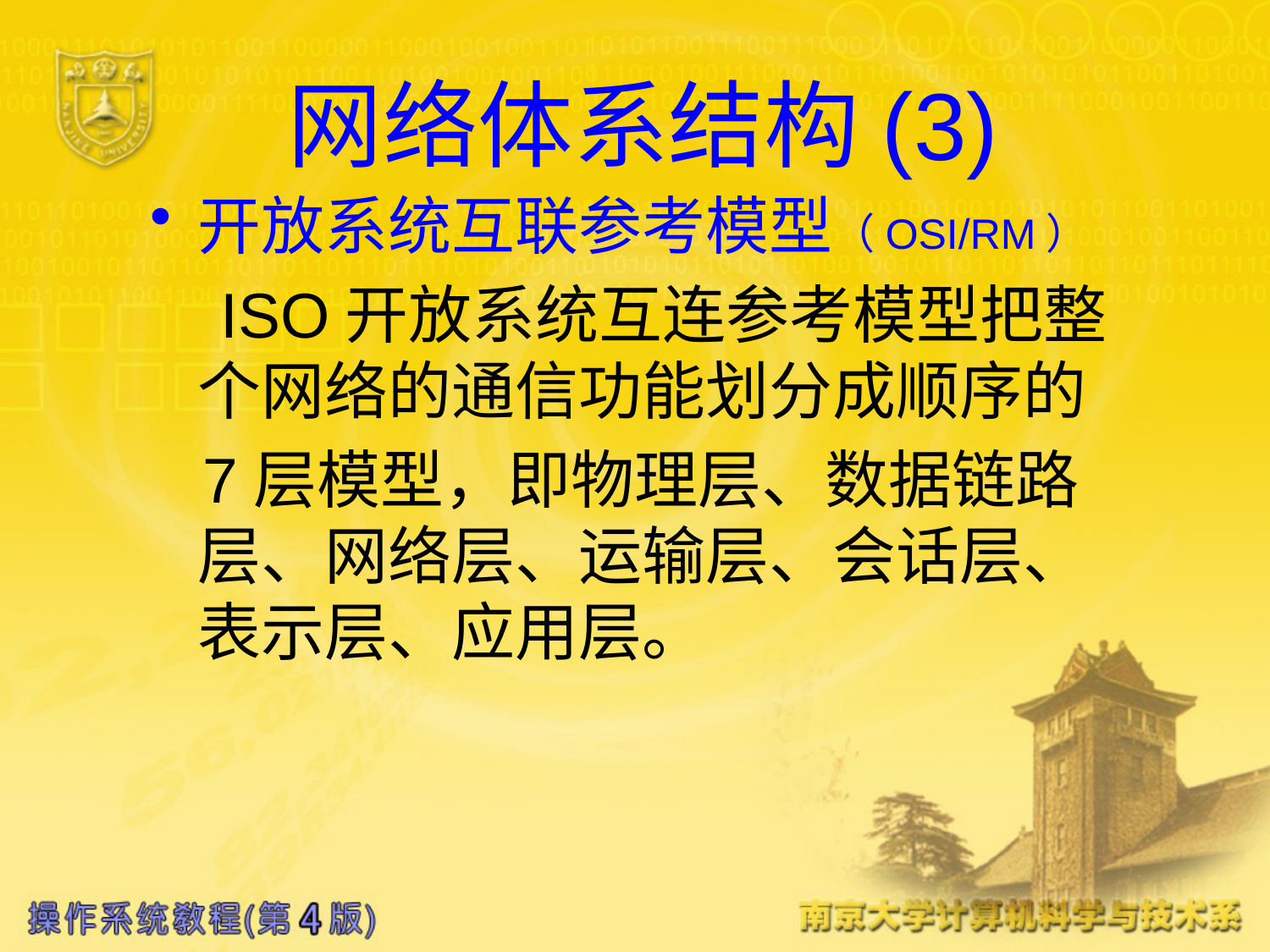

# 网络体系结构(3)
开放系统互联参考模型（OSI/RM）
    ISO开放系统互连参考模型把整个网络的通信功能划分成顺序的
   7层模型，即物理层、数据链路层、网络层、运输层、会话层、表示层、应用层。